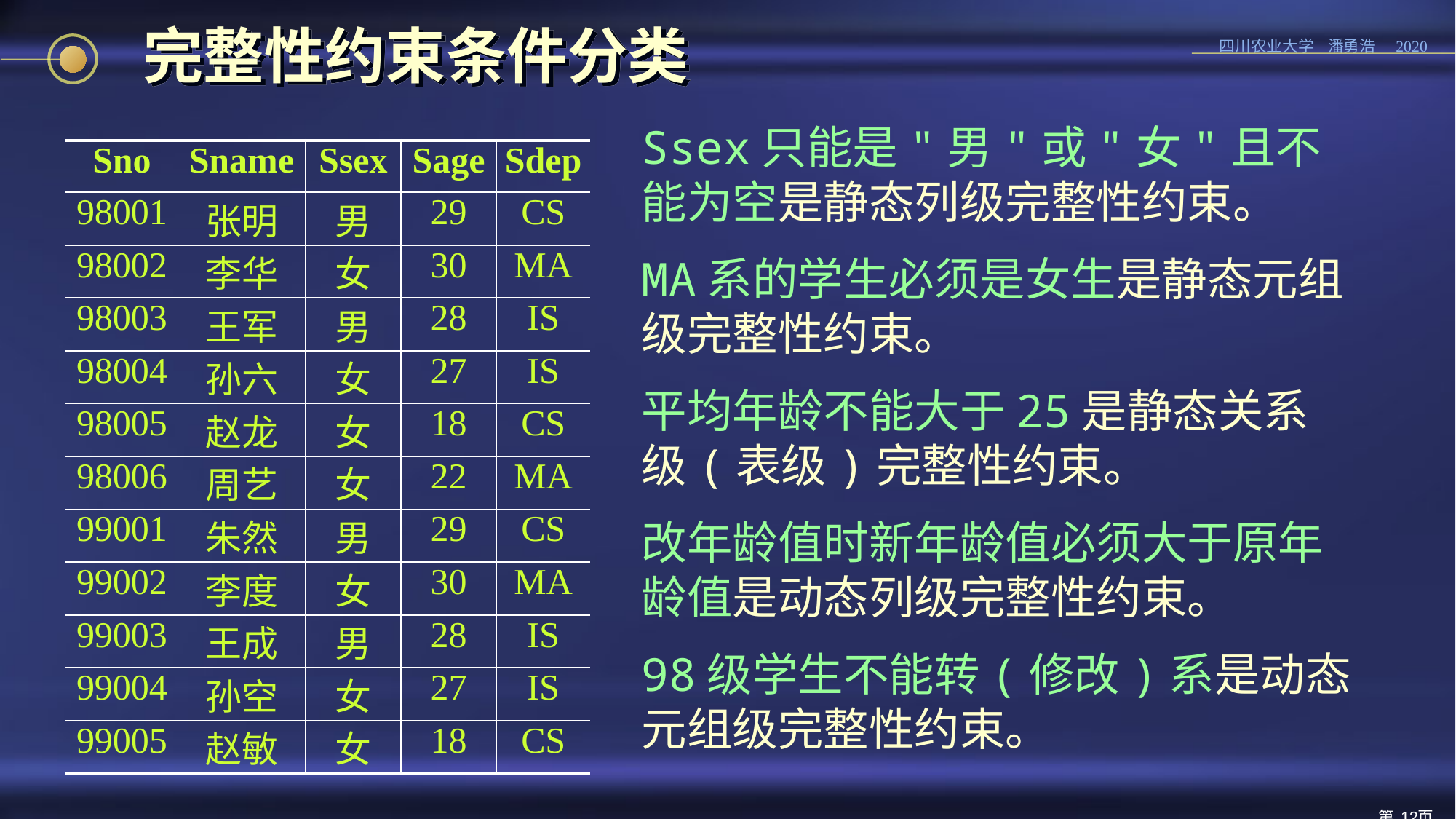

# 完整性约束条件分类
Ssex只能是"男"或"女"且不能为空是静态列级完整性约束。
MA系的学生必须是女生是静态元组级完整性约束。
平均年龄不能大于25是静态关系级(表级)完整性约束。
改年龄值时新年龄值必须大于原年龄值是动态列级完整性约束。
98级学生不能转(修改)系是动态元组级完整性约束。
| Sno | Sname | Ssex | Sage | Sdep |
| --- | --- | --- | --- | --- |
| 98001 | 张明 | 男 | 29 | CS |
| 98002 | 李华 | 女 | 30 | MA |
| 98003 | 王军 | 男 | 28 | IS |
| 98004 | 孙六 | 女 | 27 | IS |
| 98005 | 赵龙 | 女 | 18 | CS |
| 98006 | 周艺 | 女 | 22 | MA |
| 99001 | 朱然 | 男 | 29 | CS |
| 99002 | 李度 | 女 | 30 | MA |
| 99003 | 王成 | 男 | 28 | IS |
| 99004 | 孙空 | 女 | 27 | IS |
| 99005 | 赵敏 | 女 | 18 | CS |